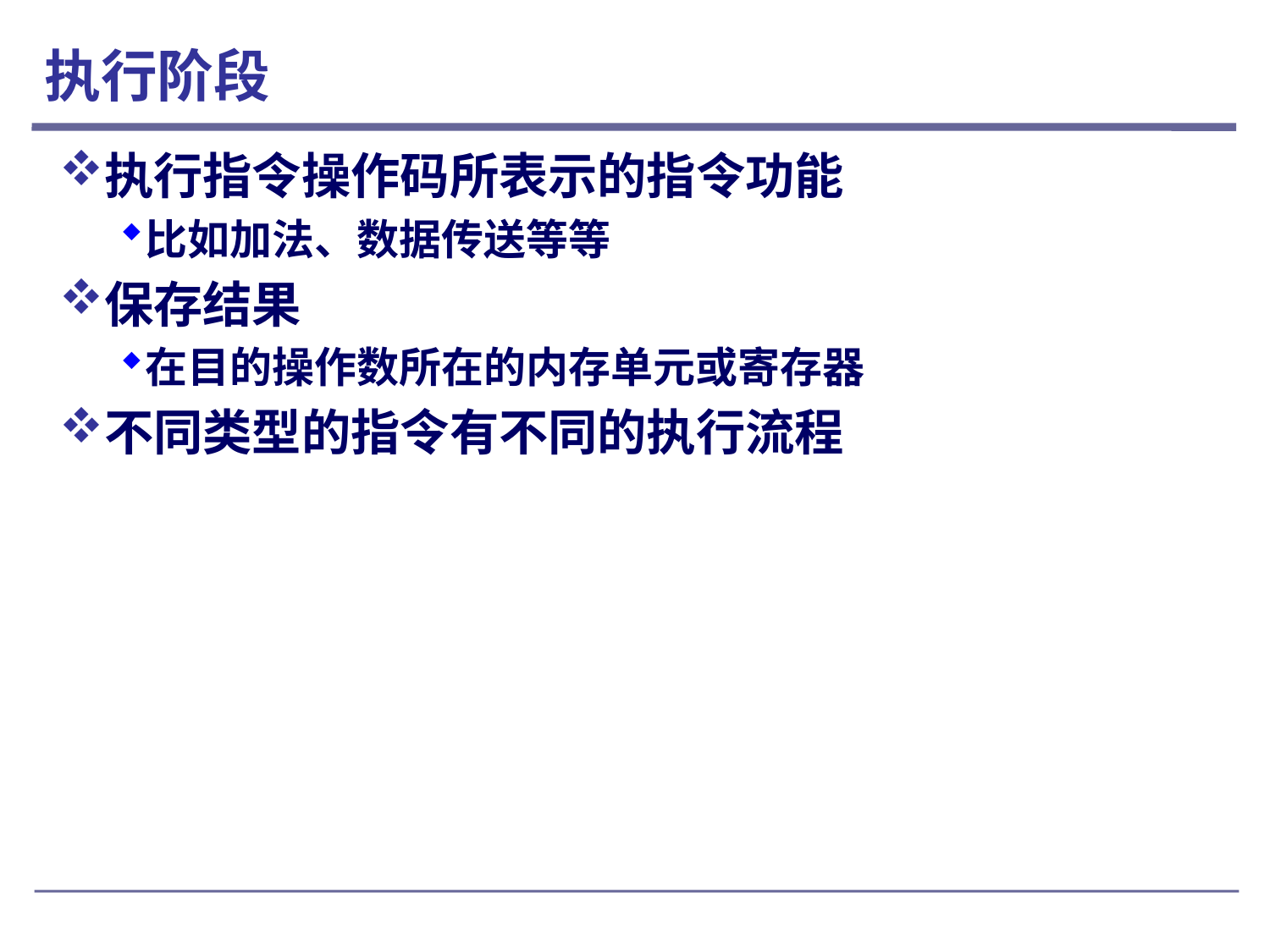

# 执行阶段
执行指令操作码所表示的指令功能
比如加法、数据传送等等
保存结果
在目的操作数所在的内存单元或寄存器
不同类型的指令有不同的执行流程

9